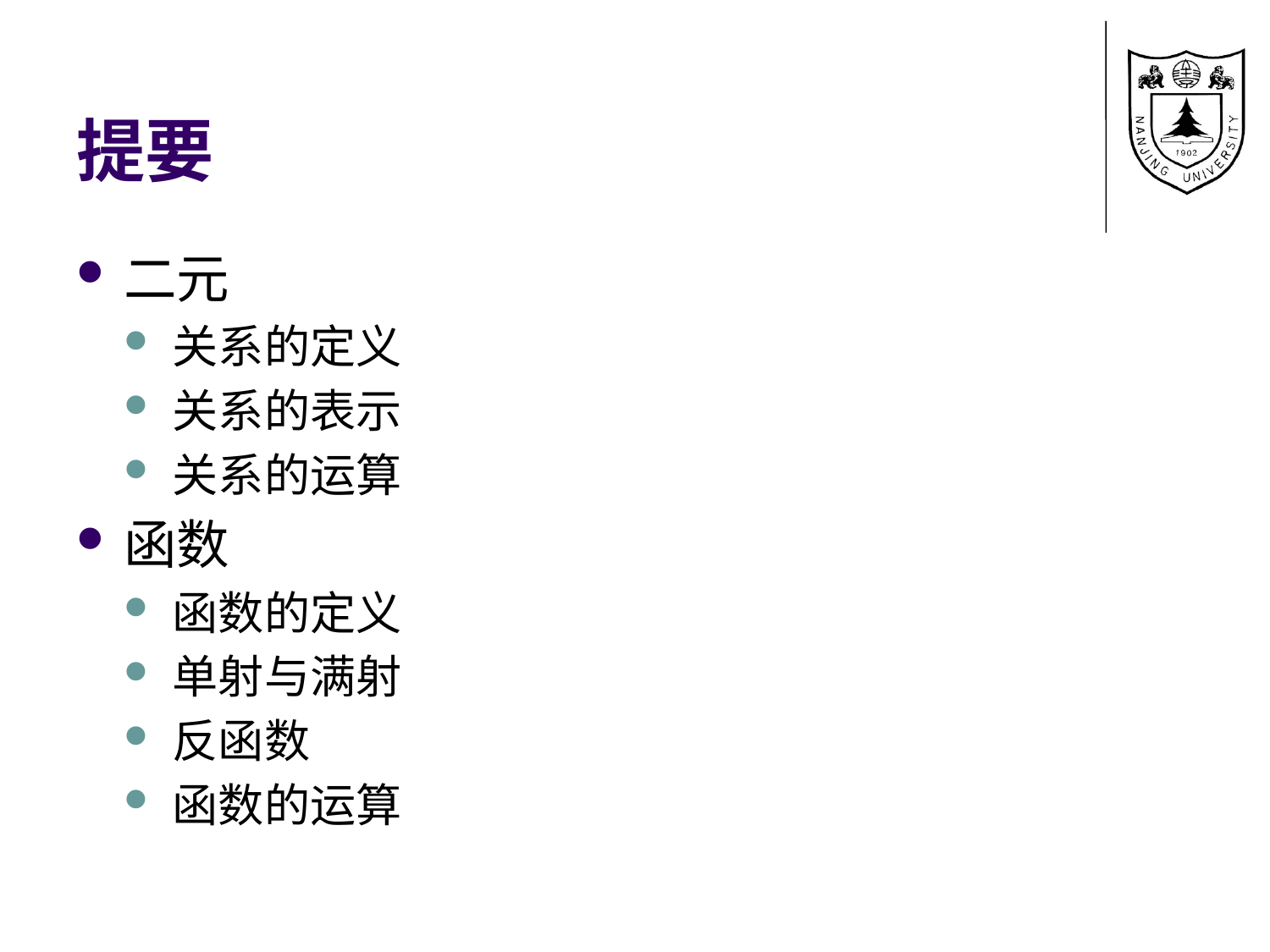

# 提要
二元
关系的定义
关系的表示
关系的运算
函数
函数的定义
单射与满射
反函数
函数的运算